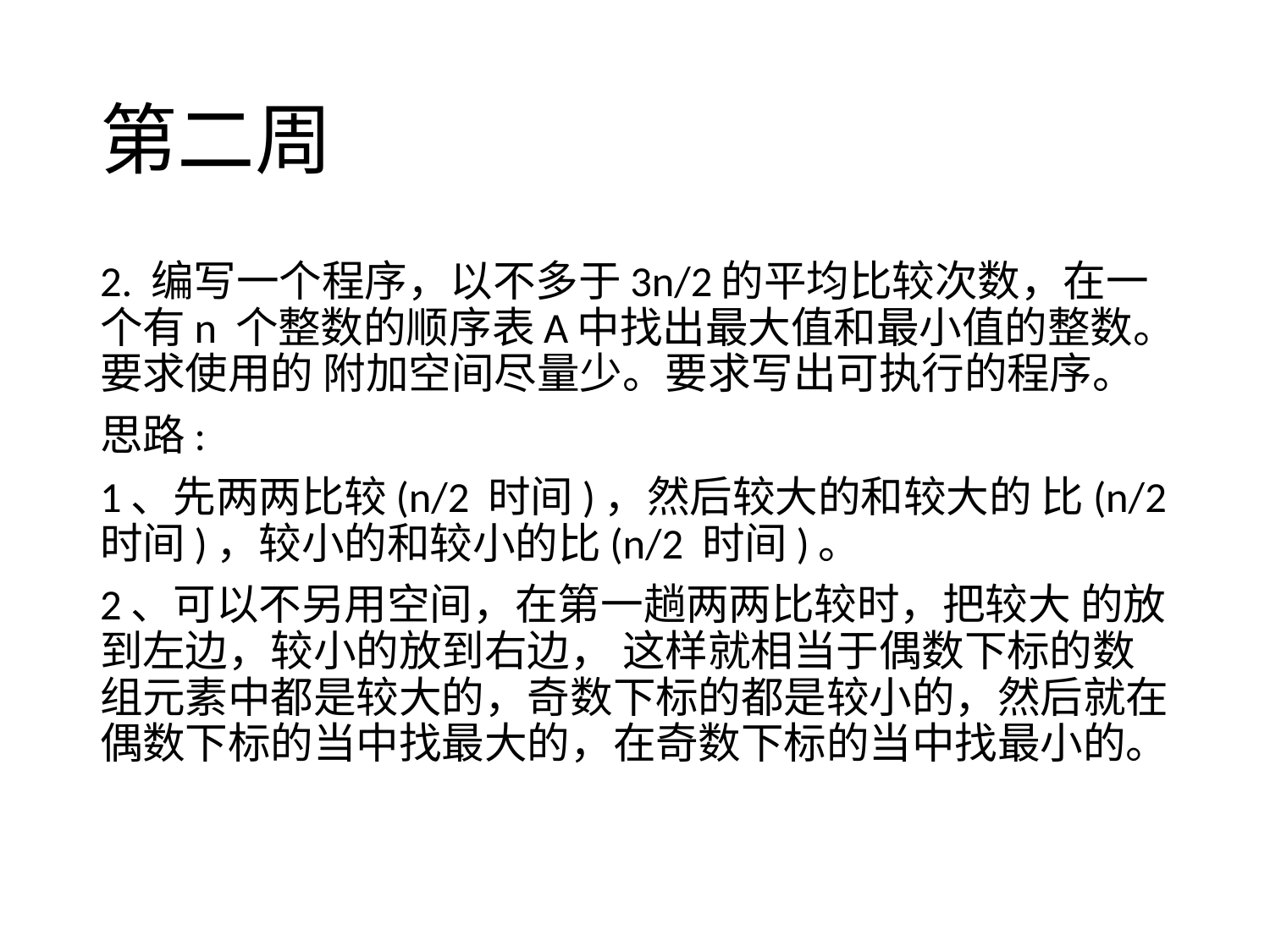

# 第二周
2. 编写一个程序，以不多于3n/2的平均比较次数，在一个有n 个整数的顺序表A中找出最大值和最小值的整数。要求使用的 附加空间尽量少。要求写出可执行的程序。
思路:
1、先两两比较(n/2 时间)，然后较大的和较大的 比(n/2 时间)，较小的和较小的比(n/2 时间)。
2、可以不另用空间，在第一趟两两比较时，把较大 的放到左边，较小的放到右边， 这样就相当于偶数下标的数组元素中都是较大的，奇数下标的都是较小的，然后就在偶数下标的当中找最大的，在奇数下标的当中找最小的。